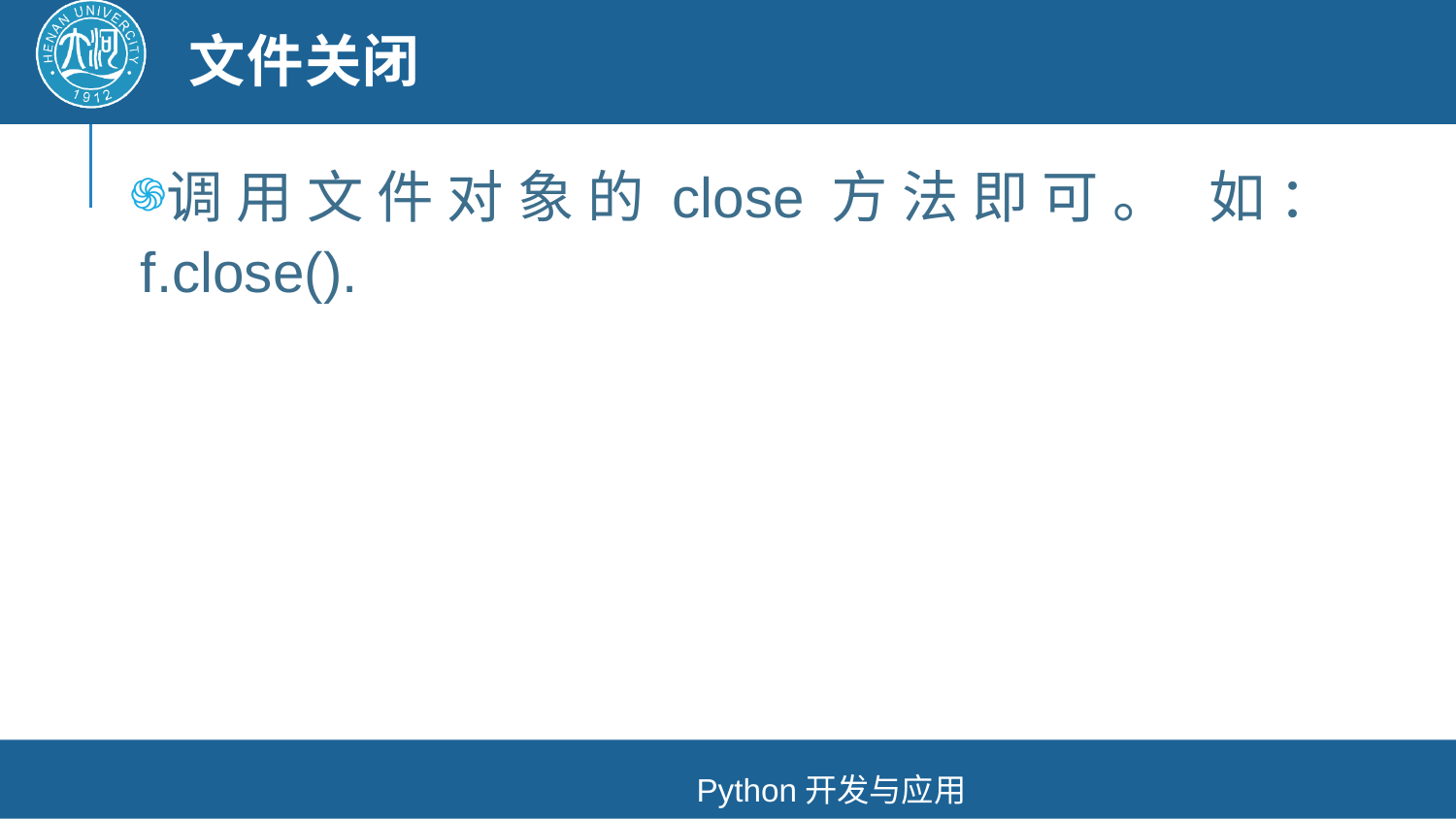

# 文件关闭
调用文件对象的close方法即可。 如：  f.close().

Python开发与应用
11